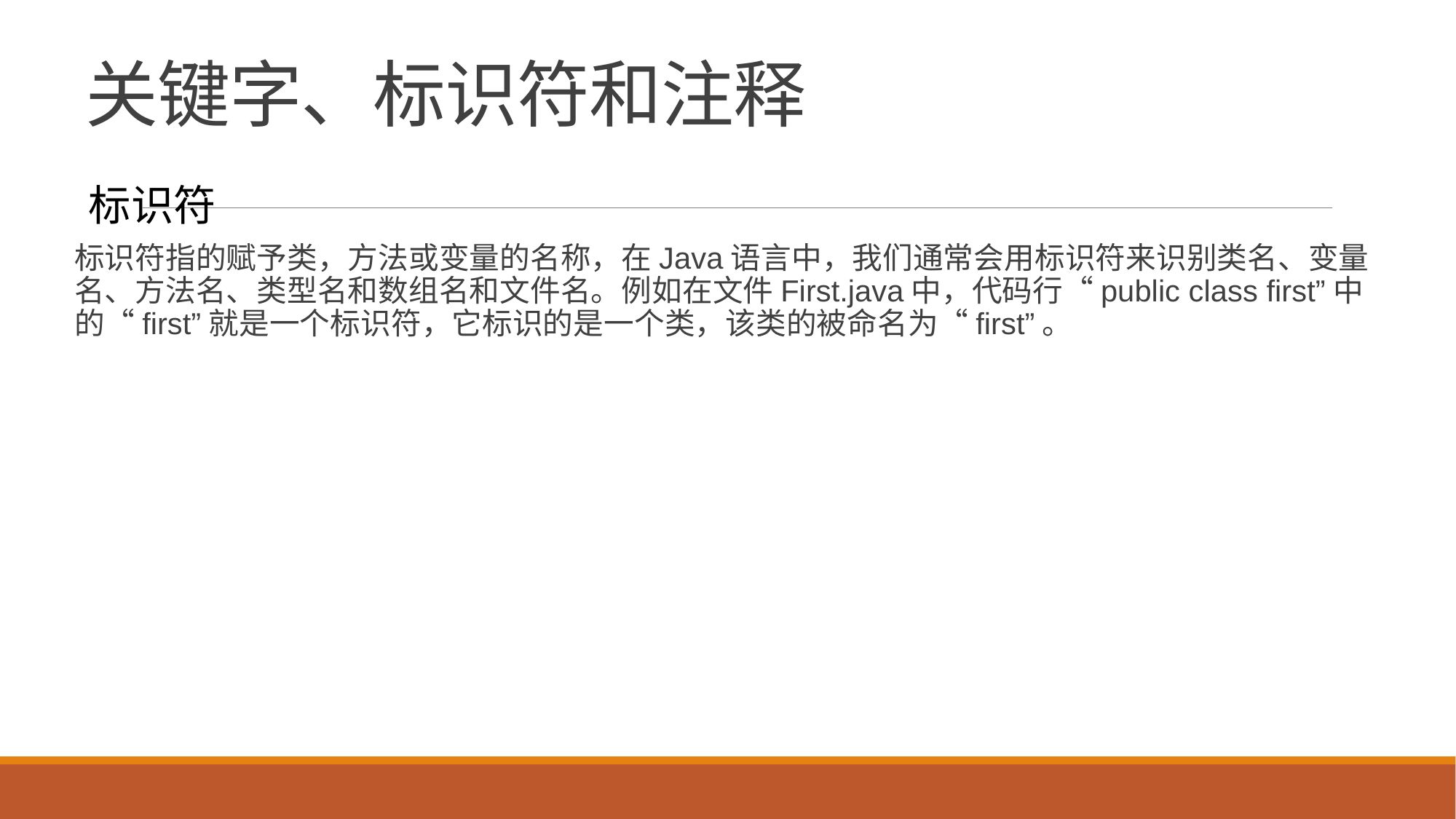

# 关键字、标识符和注释
标识符
标识符指的赋予类，方法或变量的名称，在Java语言中，我们通常会用标识符来识别类名、变量名、方法名、类型名和数组名和文件名。例如在文件First.java中，代码行“public class first”中的“first”就是一个标识符，它标识的是一个类，该类的被命名为“first”。